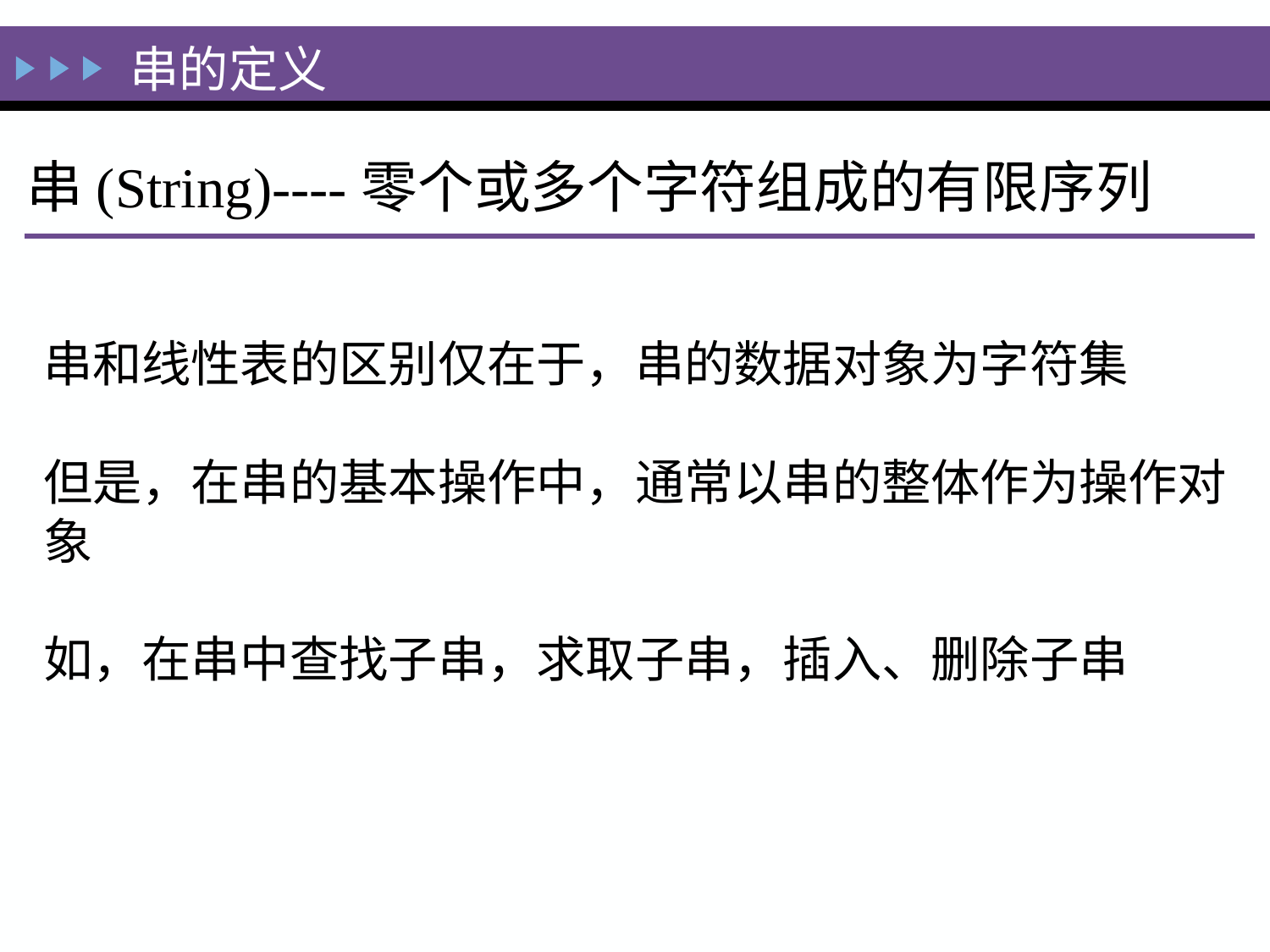

# 串的定义
串(String)----零个或多个字符组成的有限序列
串和线性表的区别仅在于，串的数据对象为字符集

但是，在串的基本操作中，通常以串的整体作为操作对象

如，在串中查找子串，求取子串，插入、删除子串